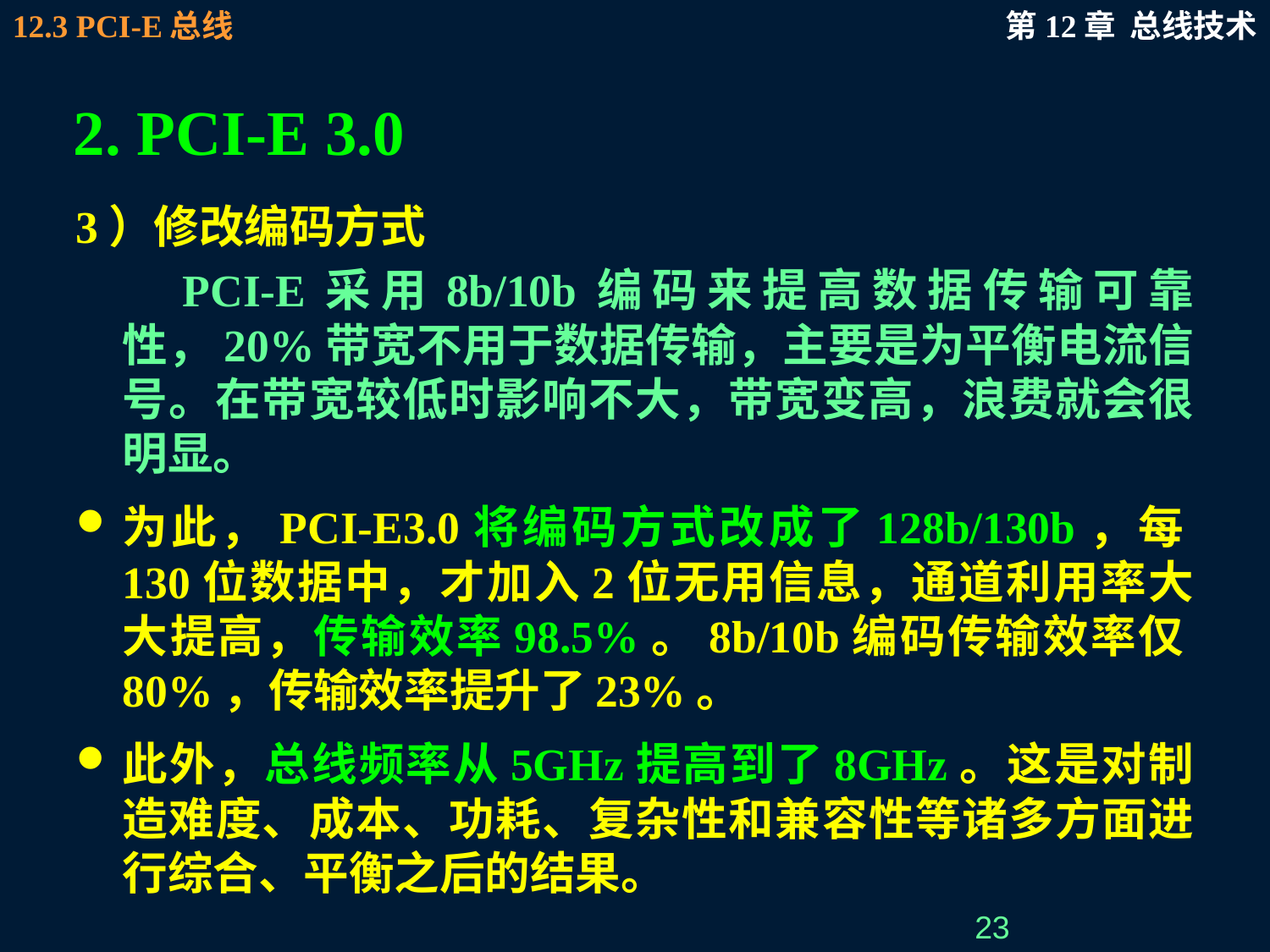

# 2. PCI-E 3.0
3）修改编码方式
     PCI-E采用8b/10b编码来提高数据传输可靠性，20%带宽不用于数据传输，主要是为平衡电流信号。在带宽较低时影响不大，带宽变高，浪费就会很明显。
为此，PCI-E3.0将编码方式改成了128b/130b，每130位数据中，才加入2位无用信息，通道利用率大大提高，传输效率98.5%。8b/10b编码传输效率仅80%，传输效率提升了23%。
此外，总线频率从5GHz提高到了8GHz。这是对制造难度、成本、功耗、复杂性和兼容性等诸多方面进行综合、平衡之后的结果。